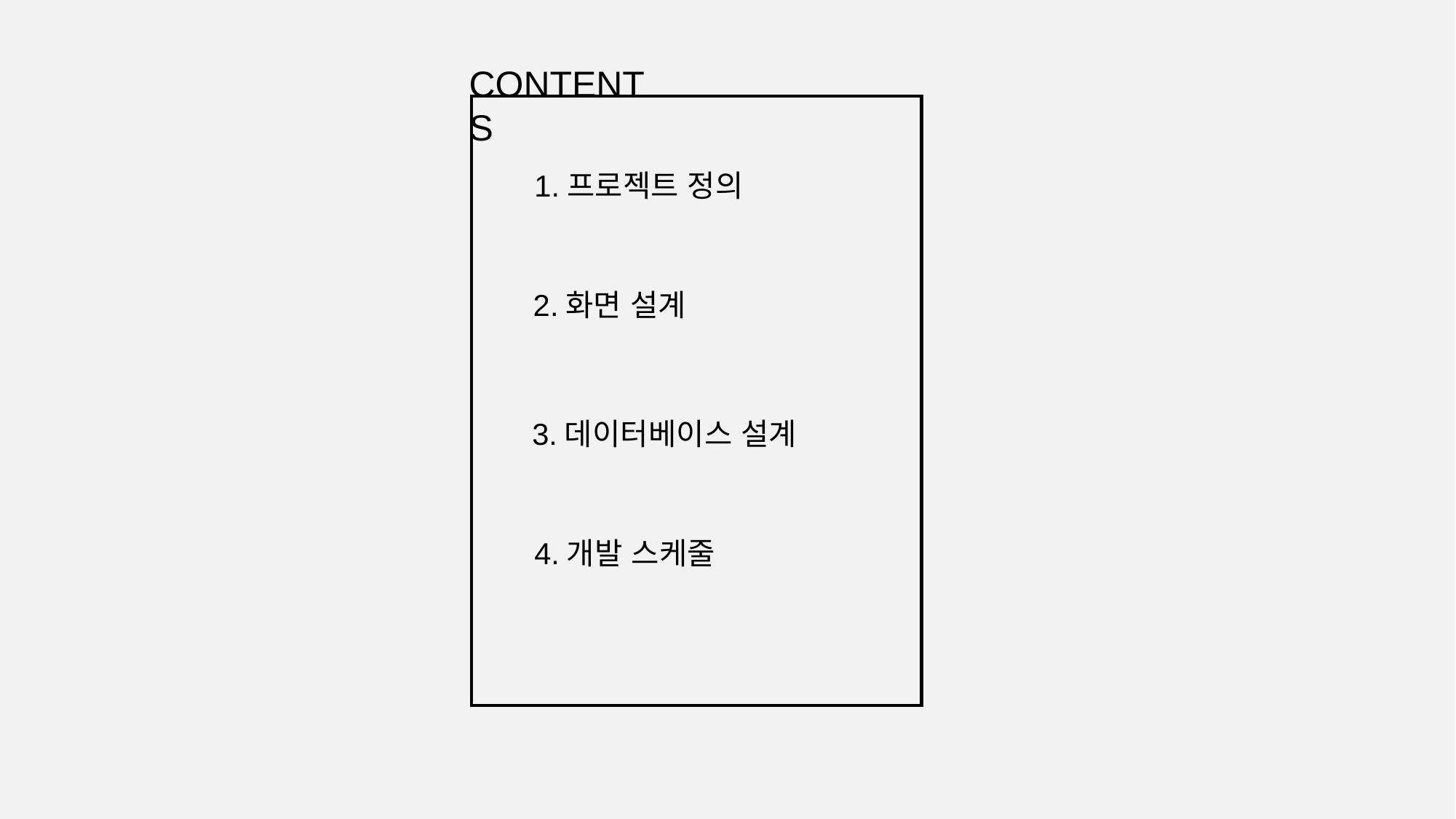

CONTENTS

1.프로젝트 정의
2.화면 설계
3.데이터베이스 설계
4.개발 스케줄